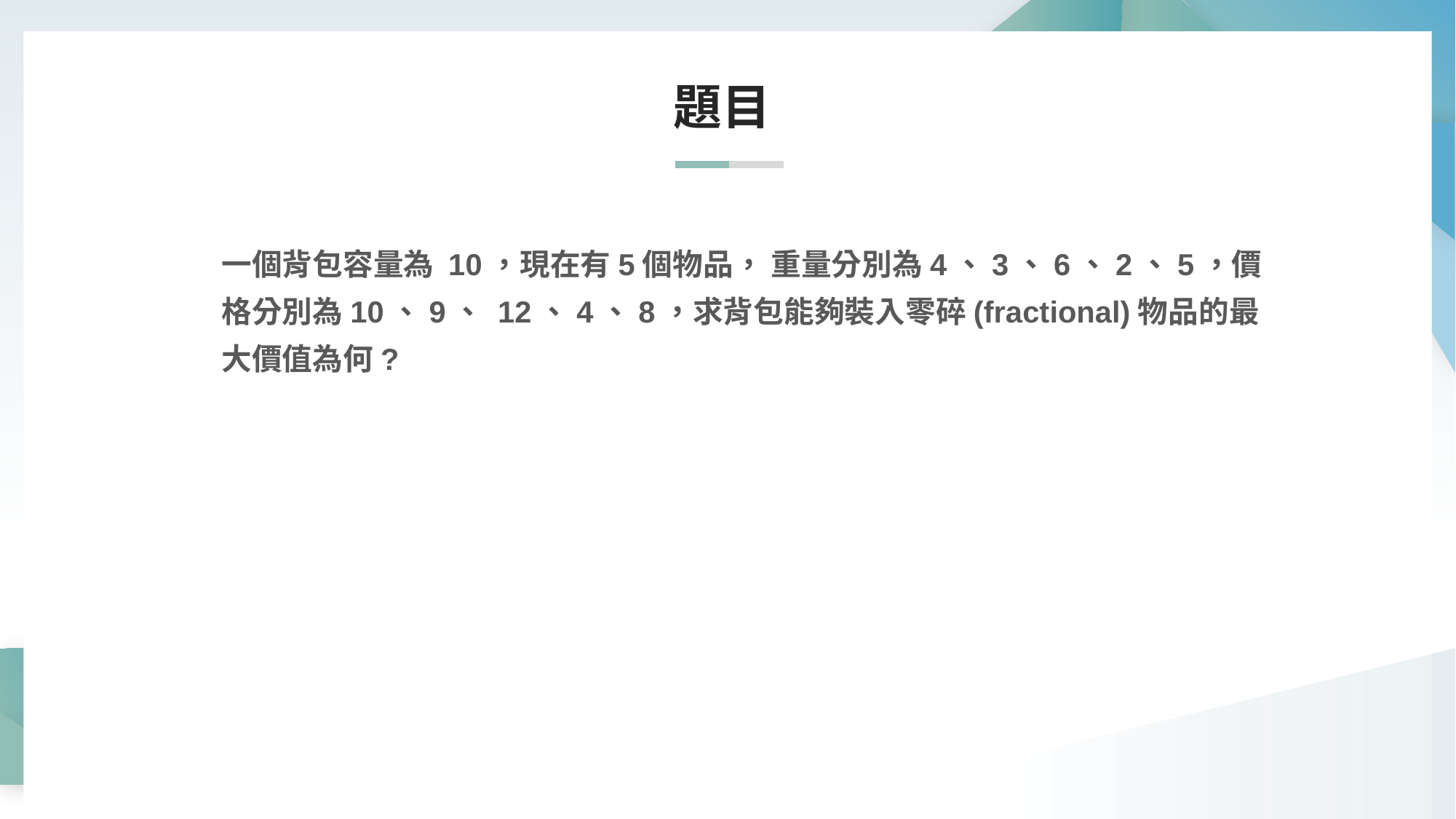

題目
一個背包容量為 10，現在有5個物品， 重量分別為4、3、6、2、5，價格分別為10、9、 12、4、8，求背包能夠裝入零碎(fractional)物品的最大價值為何?